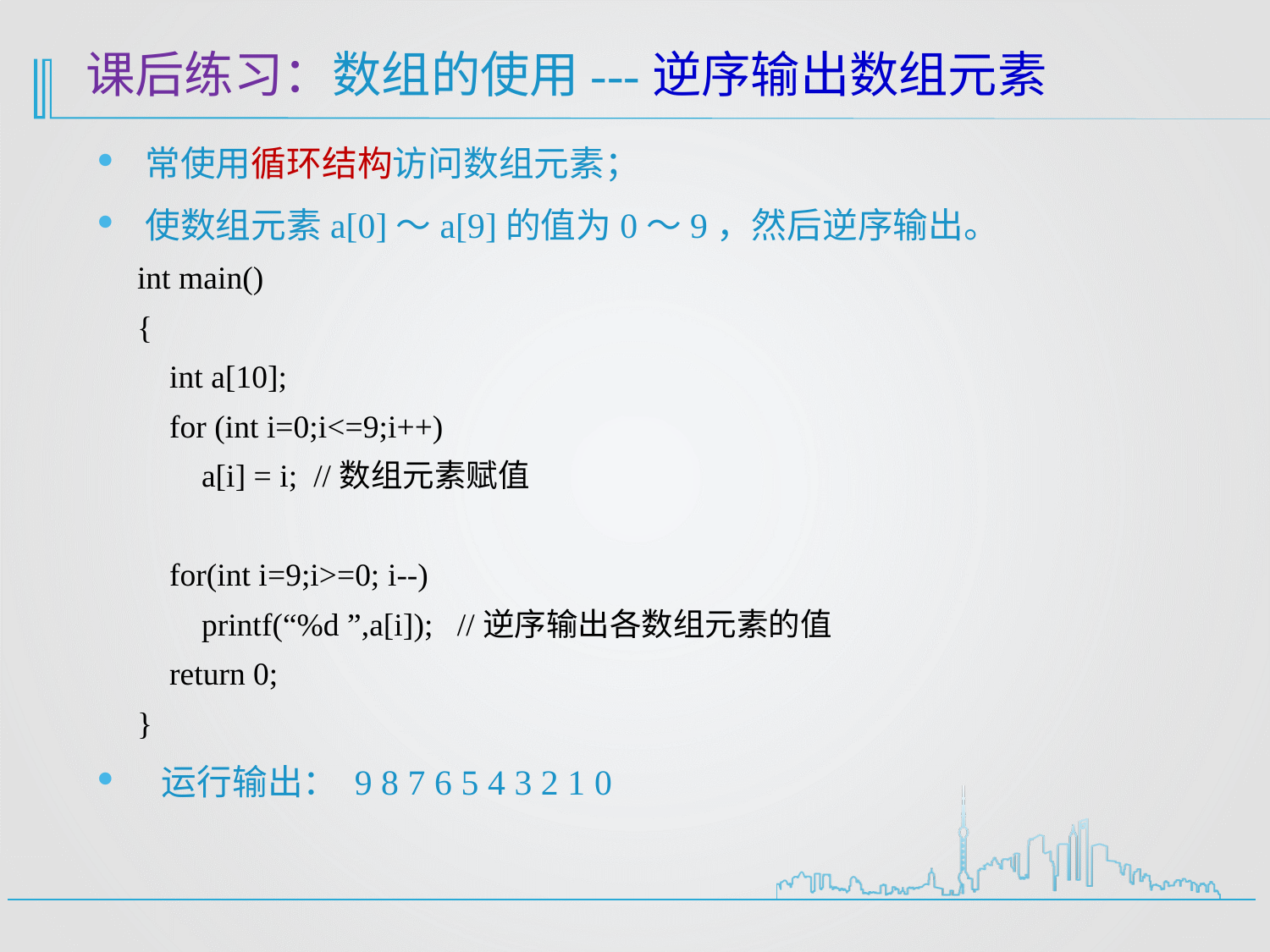

课后练习：数组的使用---逆序输出数组元素
常使用循环结构访问数组元素；
使数组元素a[0]～a[9]的值为0～9，然后逆序输出。
int main()
{
    int a[10];
    for (int i=0;i<=9;i++)
        a[i] = i;  //数组元素赋值

    for(int i=9;i>=0; i--)
        printf(“%d ”,a[i]);   //逆序输出各数组元素的值
    return 0;
}
 运行输出： 9 8 7 6 5 4 3 2 1 0